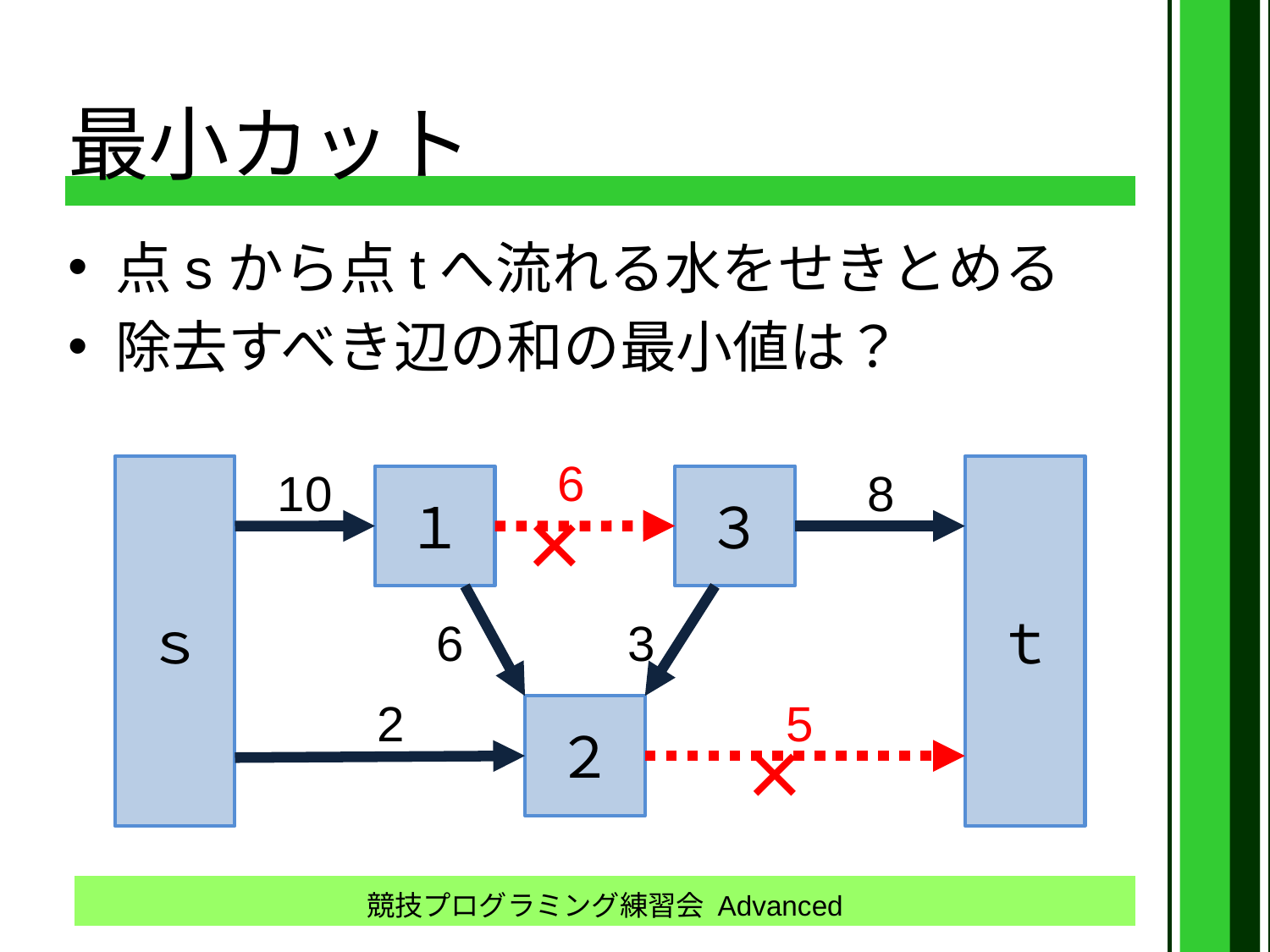

# 最小カット
点sから点tへ流れる水をせきとめる
除去すべき辺の和の最小値は？

6
ｓ
10
8
ｔ
１
３
×
6
3
2
5
２
×
競技プログラミング練習会 Advanced